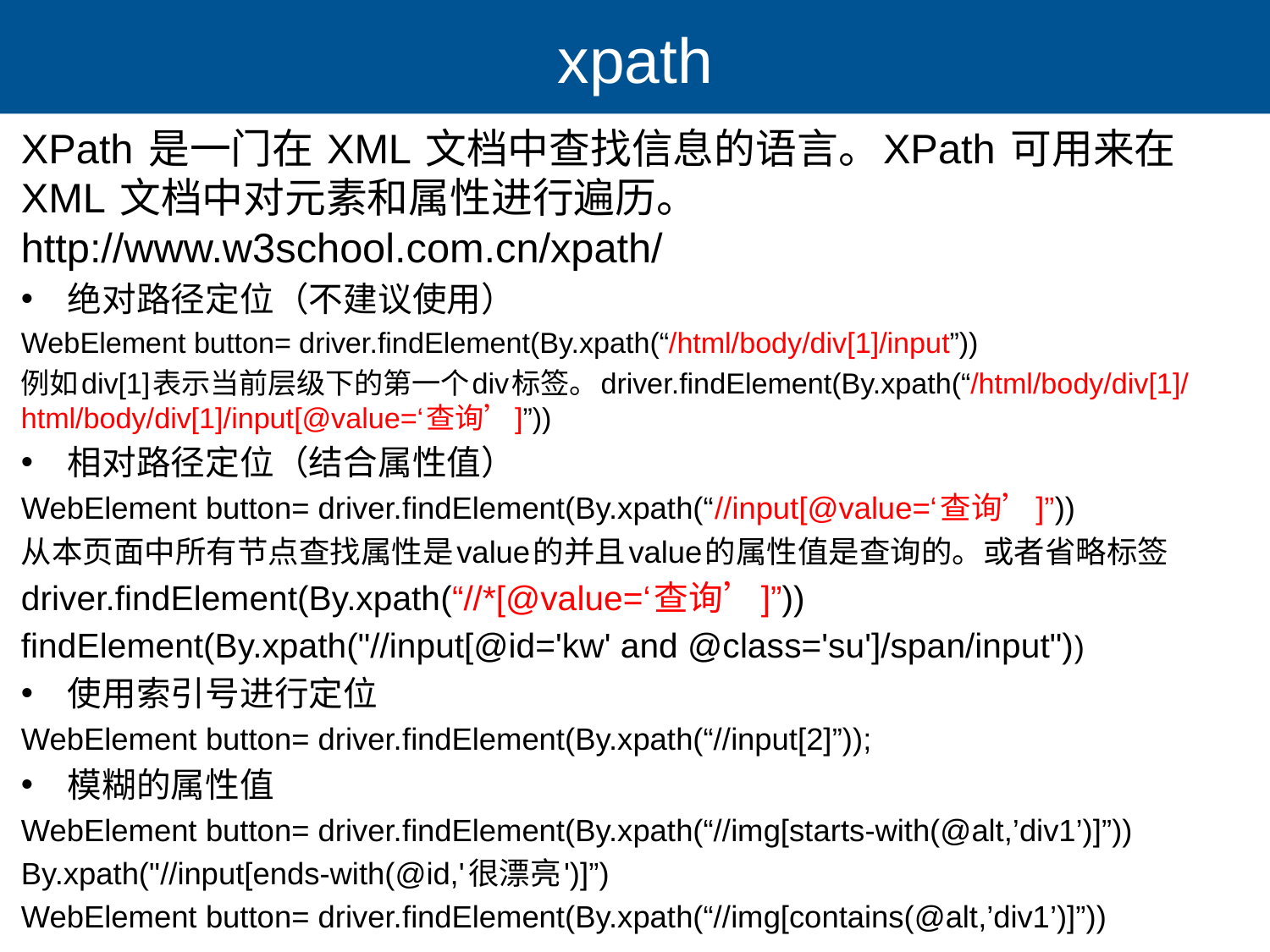

# xpath
XPath 是一门在 XML 文档中查找信息的语言。XPath 可用来在 XML 文档中对元素和属性进行遍历。 http://www.w3school.com.cn/xpath/
绝对路径定位（不建议使用）
WebElement button= driver.findElement(By.xpath(“/html/body/div[1]/input”))
例如div[1]表示当前层级下的第一个div标签。driver.findElement(By.xpath(“/html/body/div[1]/html/body/div[1]/input[@value=‘查询’]”))
相对路径定位（结合属性值）
WebElement button= driver.findElement(By.xpath(“//input[@value=‘查询’]”))
从本页面中所有节点查找属性是value的并且value的属性值是查询的。或者省略标签
driver.findElement(By.xpath(“//*[@value=‘查询’]”))
findElement(By.xpath("//input[@id='kw' and @class='su']/span/input"))
使用索引号进行定位
WebElement button= driver.findElement(By.xpath(“//input[2]”));
模糊的属性值
WebElement button= driver.findElement(By.xpath(“//img[starts-with(@alt,’div1’)]”))
By.xpath("//input[ends-with(@id,'很漂亮')]”)
WebElement button= driver.findElement(By.xpath(“//img[contains(@alt,’div1’)]”))